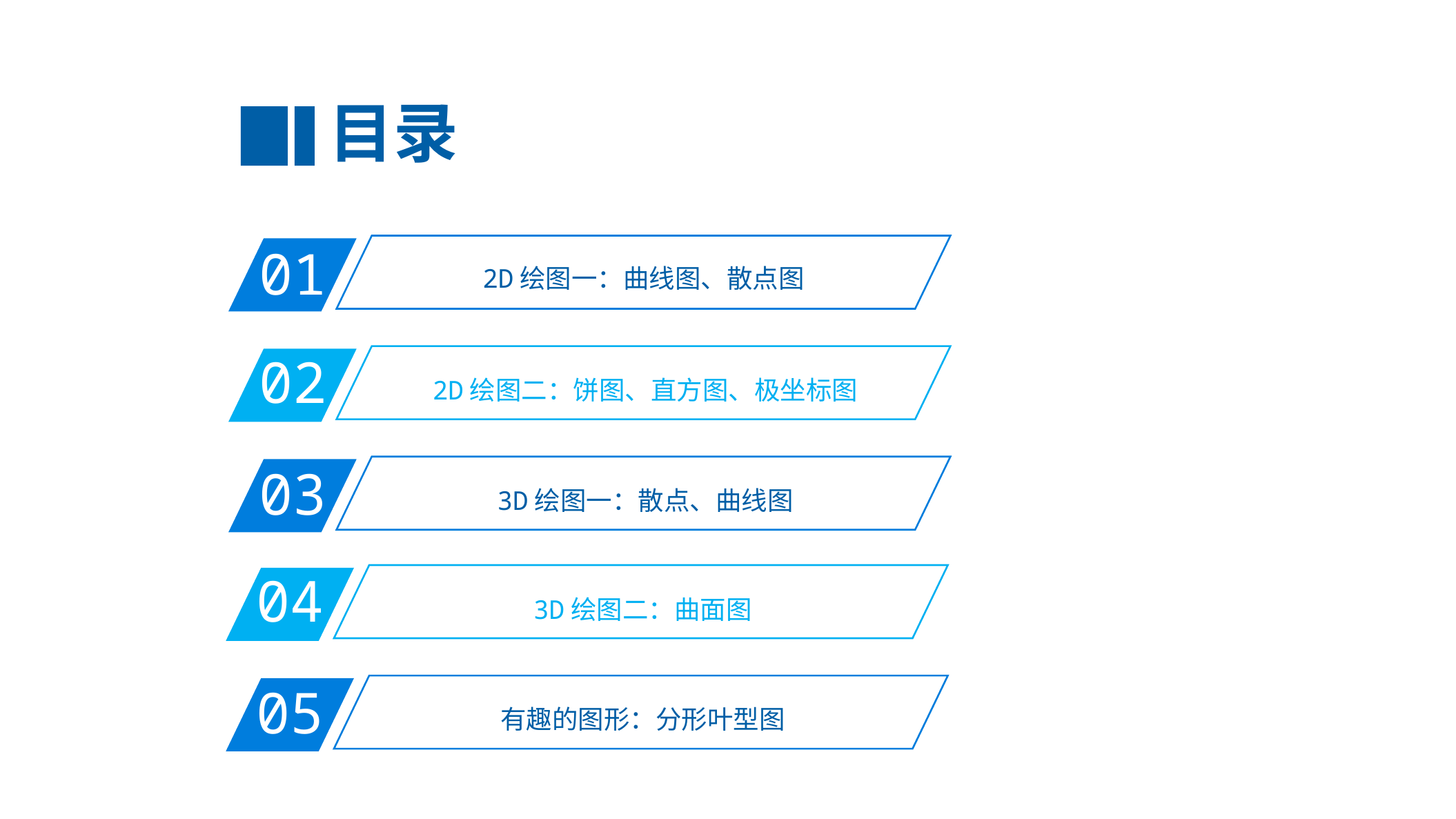

目录

01

2D绘图一：曲线图、散点图
02

2D绘图二：饼图、直方图、极坐标图
03

3D绘图一：散点、曲线图
04

3D绘图二：曲面图
05

有趣的图形：分形叶型图